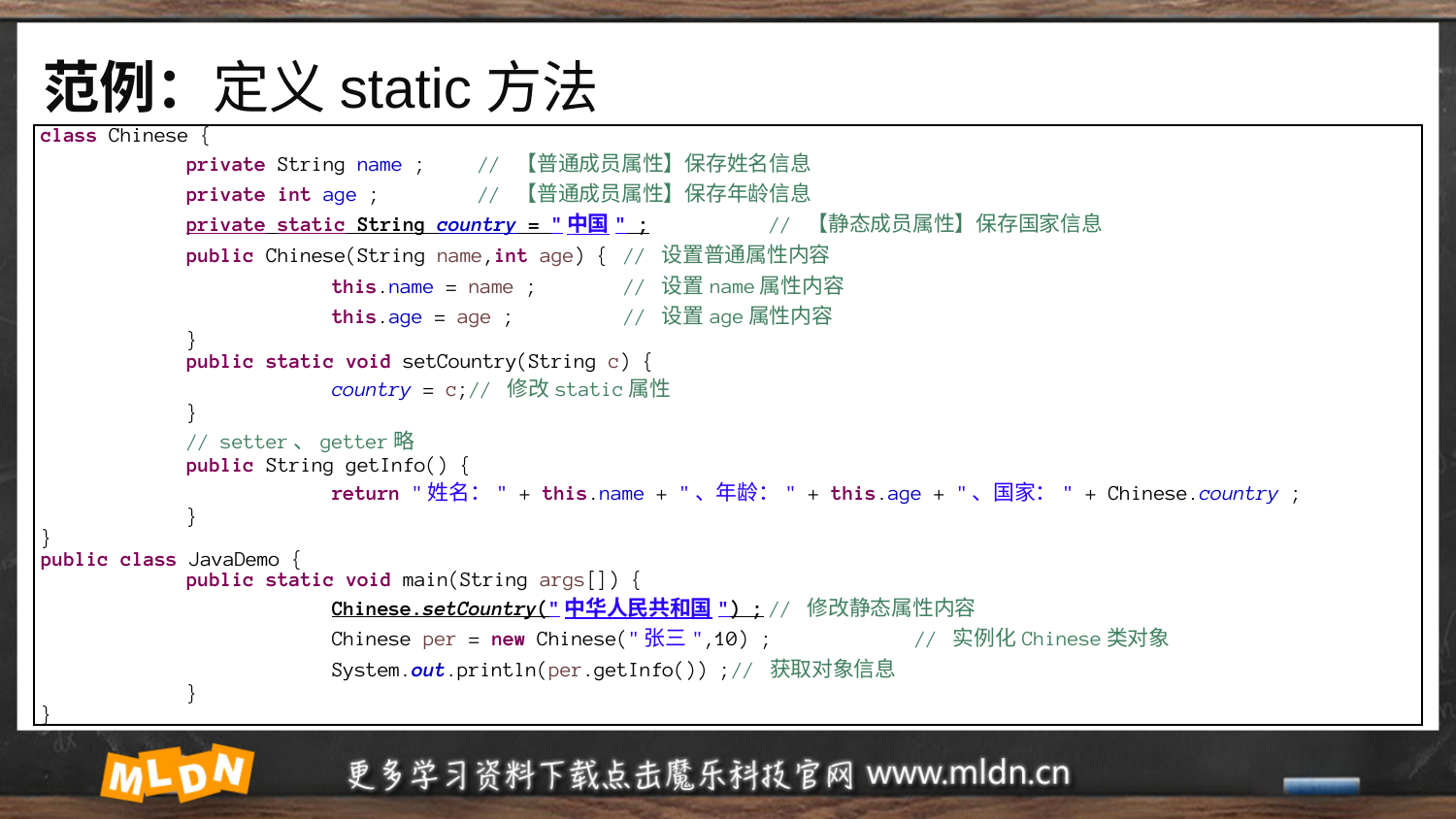

# 范例：定义static方法
| class Chinese { private String name ; // 【普通成员属性】保存姓名信息 private int age ; // 【普通成员属性】保存年龄信息 private static String country = "中国" ; // 【静态成员属性】保存国家信息 public Chinese(String name,int age) { // 设置普通属性内容 this.name = name ; // 设置name属性内容 this.age = age ; // 设置age属性内容 } public static void setCountry(String c) { country = c;// 修改static属性 } // setter、getter略 public String getInfo() { return "姓名：" + this.name + "、年龄：" + this.age + "、国家：" + Chinese.country ; } } public class JavaDemo { public static void main(String args[]) { Chinese.setCountry("中华人民共和国") ; // 修改静态属性内容 Chinese per = new Chinese("张三",10) ; // 实例化Chinese类对象 System.out.println(per.getInfo()) ;// 获取对象信息 } } |
| --- |